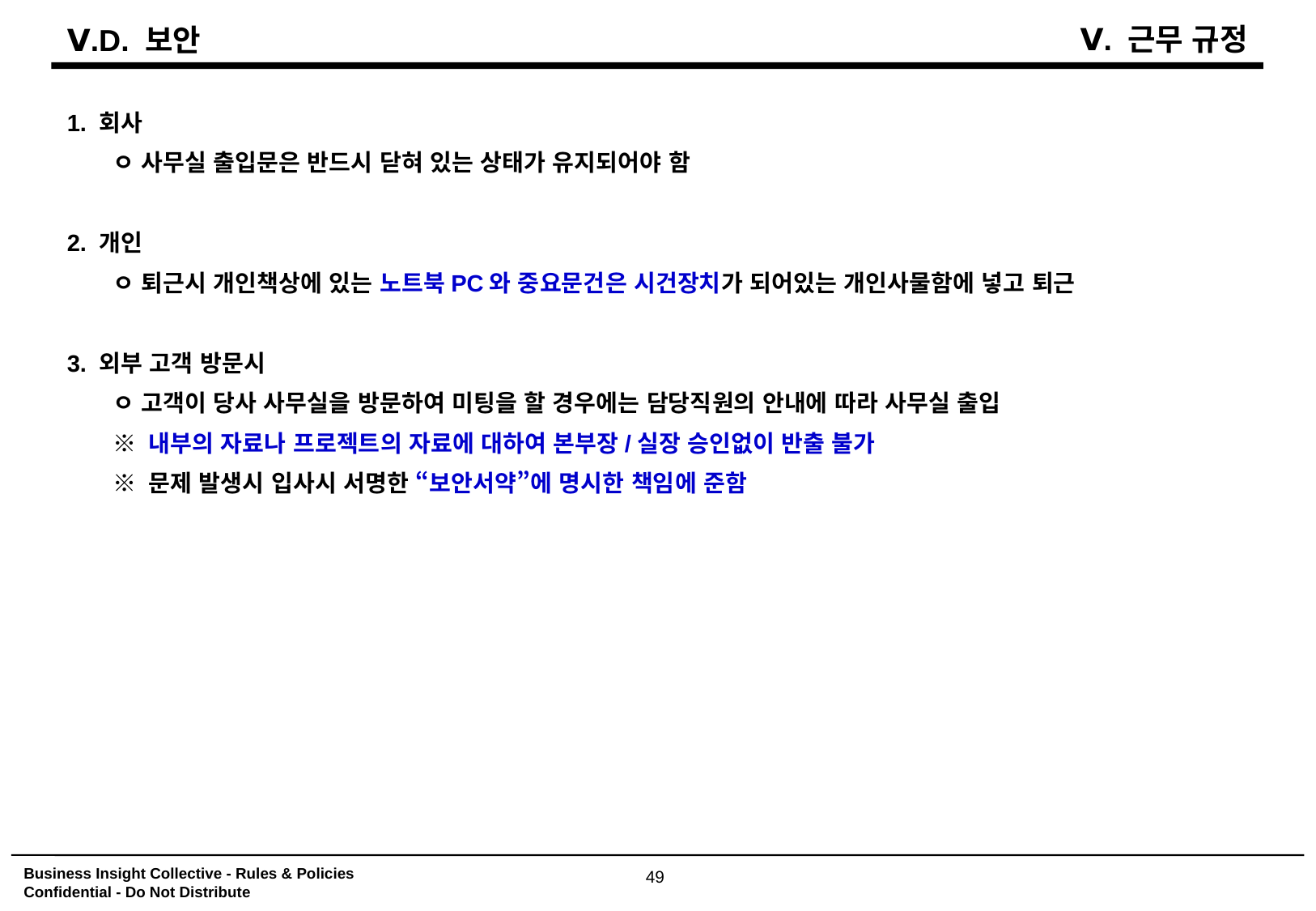

Ⅴ. 근무 규정
Ⅴ.D. 보안
1. 회사
	ㅇ 사무실 출입문은 반드시 닫혀 있는 상태가 유지되어야 함

2. 개인
	ㅇ 퇴근시 개인책상에 있는 노트북PC와 중요문건은 시건장치가 되어있는 개인사물함에 넣고 퇴근

3. 외부 고객 방문시
	ㅇ 고객이 당사 사무실을 방문하여 미팅을 할 경우에는 담당직원의 안내에 따라 사무실 출입
	※ 내부의 자료나 프로젝트의 자료에 대하여 본부장/실장 승인없이 반출 불가
	※ 문제 발생시 입사시 서명한 “보안서약”에 명시한 책임에 준함